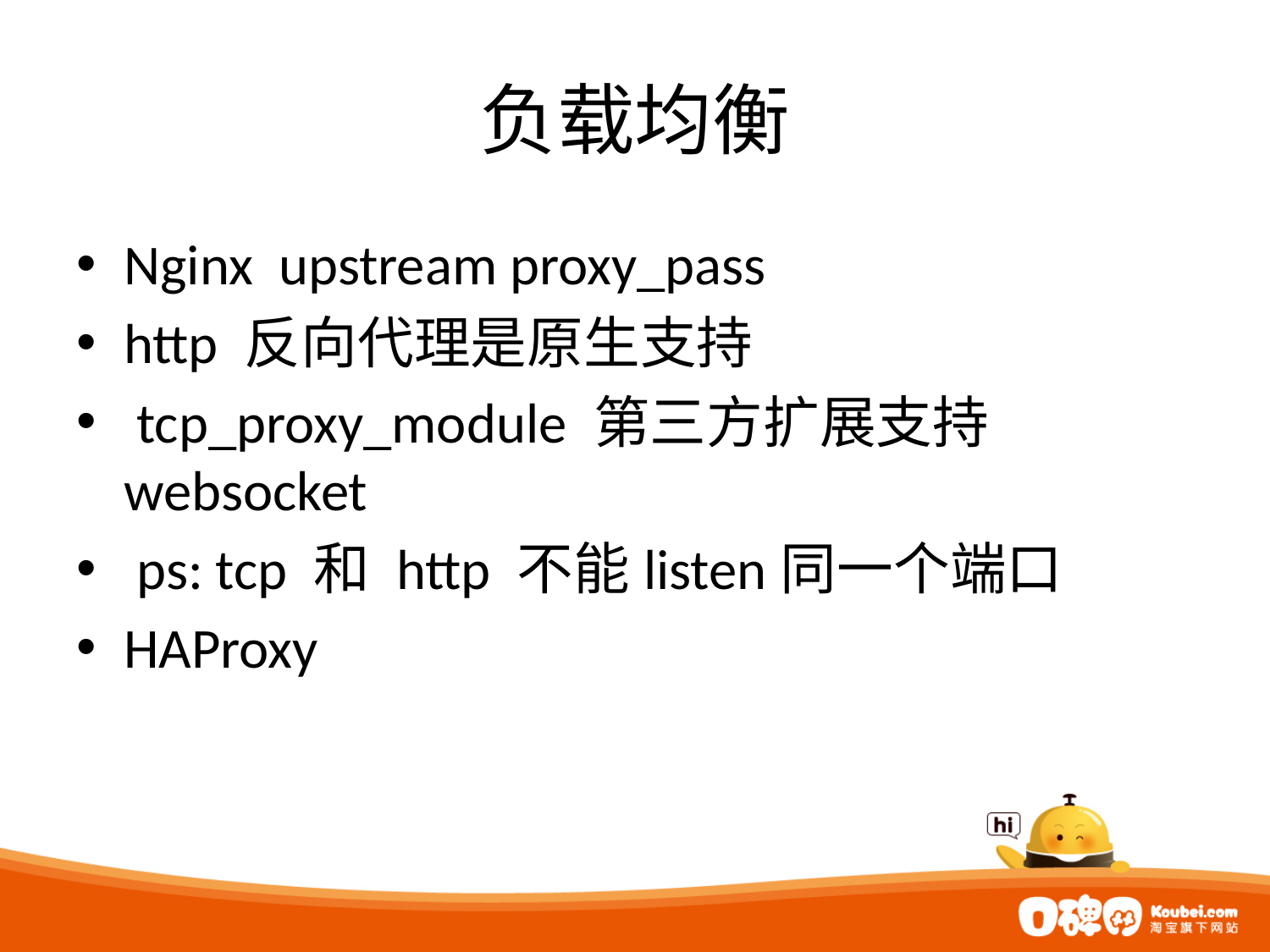

# 负载均衡
Nginx  upstream proxy_pass
http 反向代理是原生支持
 tcp_proxy_module 第三方扩展支持websocket
 ps: tcp 和 http 不能listen同一个端口
HAProxy